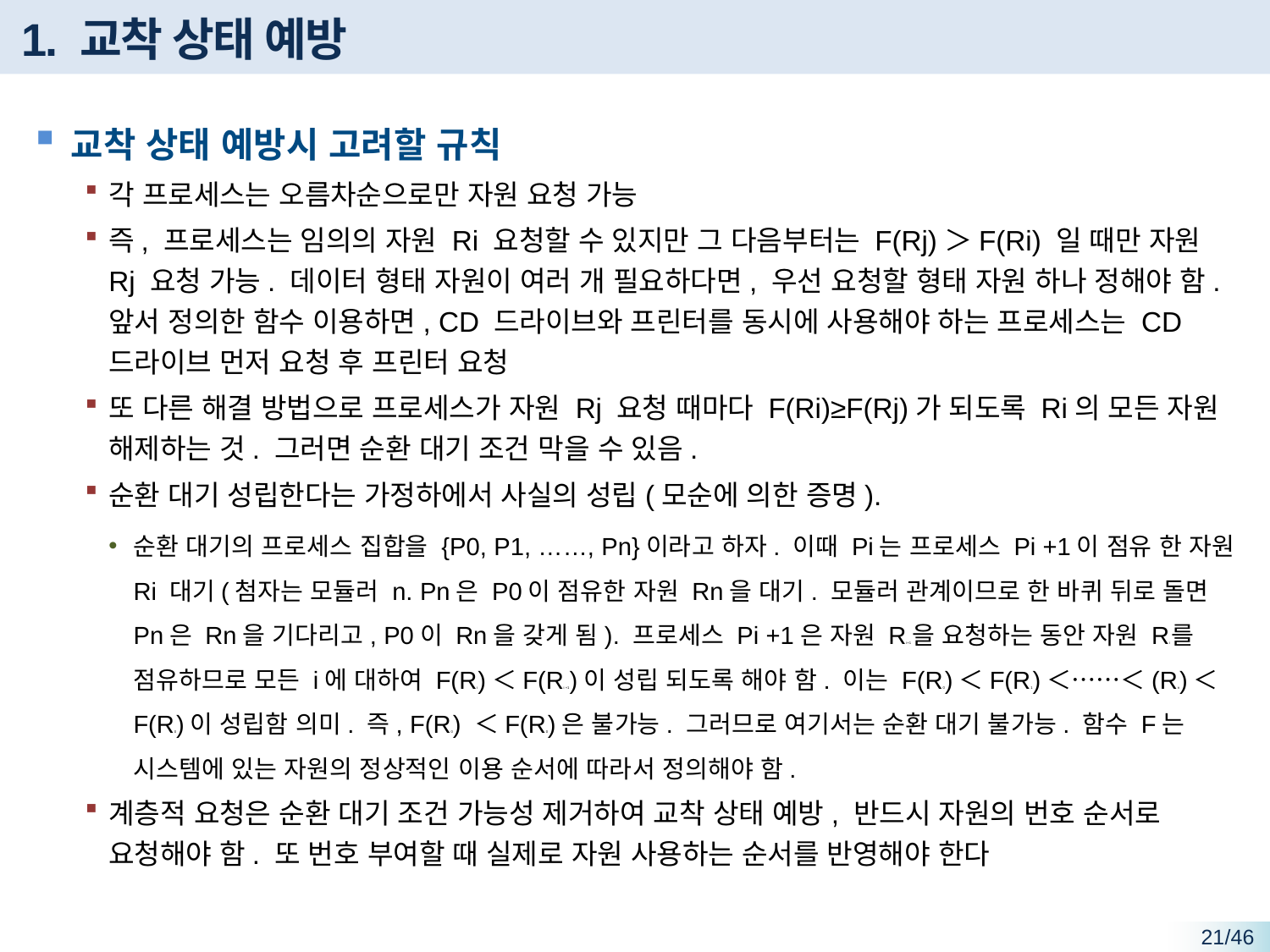

# 1. 교착 상태 예방
교착 상태 예방시 고려할 규칙
각 프로세스는 오름차순으로만 자원 요청 가능
즉, 프로세스는 임의의 자원 Ri 요청할 수 있지만 그 다음부터는 F(Rj)＞F(Ri) 일 때만 자원 Rj 요청 가능. 데이터 형태 자원이 여러 개 필요하다면, 우선 요청할 형태 자원 하나 정해야 함. 앞서 정의한 함수 이용하면, CD 드라이브와 프린터를 동시에 사용해야 하는 프로세스는 CD 드라이브 먼저 요청 후 프린터 요청
또 다른 해결 방법으로 프로세스가 자원 Rj 요청 때마다 F(Ri)≥F(Rj)가 되도록 Ri의 모든 자원 해제하는 것. 그러면 순환 대기 조건 막을 수 있음.
순환 대기 성립한다는 가정하에서 사실의 성립(모순에 의한 증명).
순환 대기의 프로세스 집합을 {P0, P1, ……, Pn}이라고 하자. 이때 Pi는 프로세스 Pi +1이 점유 한 자원 Ri 대기(첨자는 모듈러 n. Pn은 P0이 점유한 자원 Rn을 대기. 모듈러 관계이므로 한 바퀴 뒤로 돌면 Pn은 Rn을 기다리고, P0이 Rn을 갖게 됨). 프로세스 Pi +1은 자원 Ri+1을 요청하는 동안 자원 Ri를 점유하므로 모든 i에 대하여 F(Ri)＜F(Ri +1)이 성립 되도록 해야 함. 이는 F(R0)＜F(R1)＜……＜(Rn)＜F(R0)이 성립함 의미. 즉, F(R0) ＜F(R0)은 불가능. 그러므로 여기서는 순환 대기 불가능. 함수 F는 시스템에 있는 자원의 정상적인 이용 순서에 따라서 정의해야 함.
계층적 요청은 순환 대기 조건 가능성 제거하여 교착 상태 예방, 반드시 자원의 번호 순서로 요청해야 함. 또 번호 부여할 때 실제로 자원 사용하는 순서를 반영해야 한다